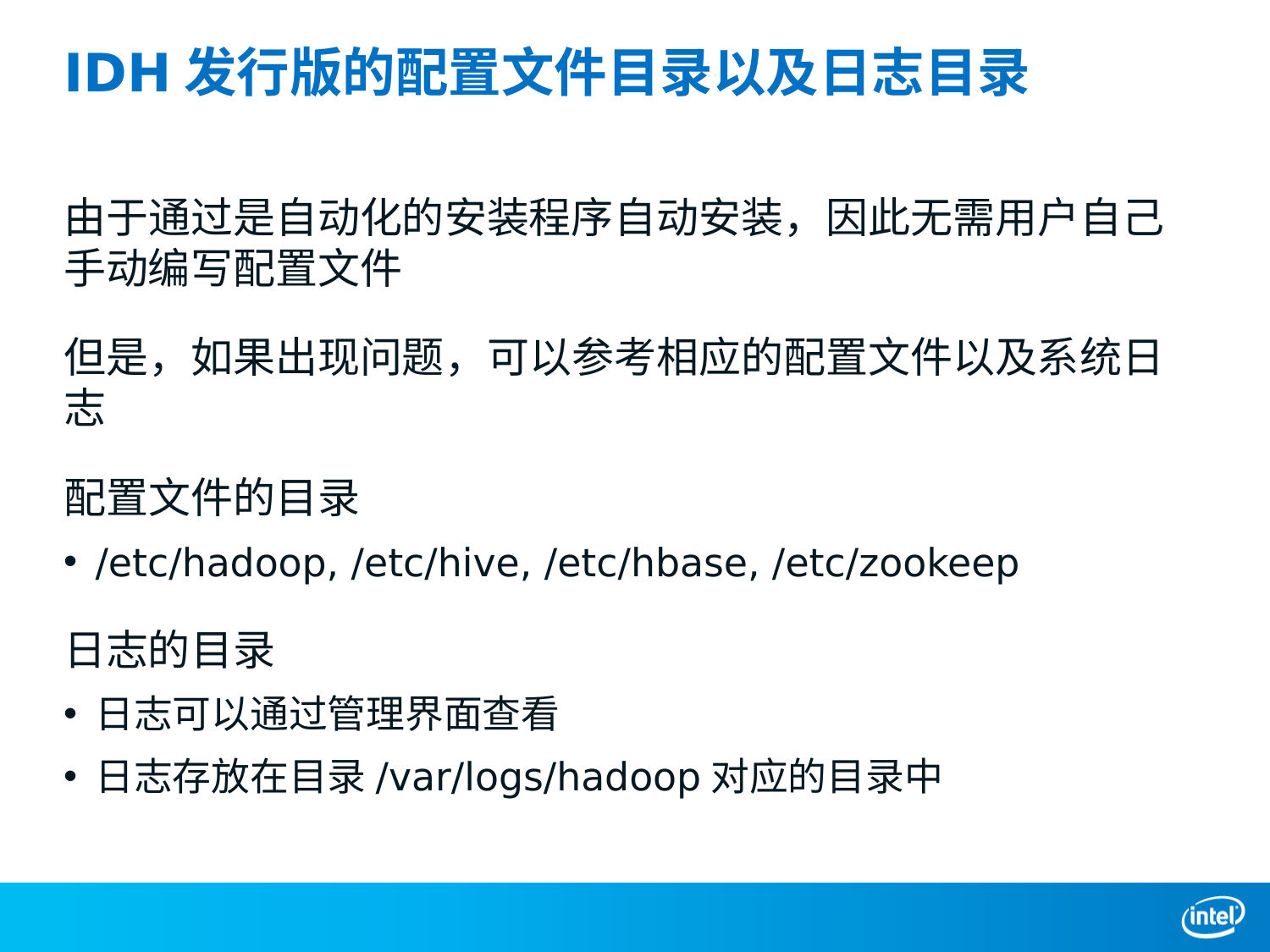

# IDH发行版的配置文件目录以及日志目录
由于通过是自动化的安装程序自动安装，因此无需用户自己手动编写配置文件
但是，如果出现问题，可以参考相应的配置文件以及系统日志
配置文件的目录
/etc/hadoop, /etc/hive, /etc/hbase, /etc/zookeep
日志的目录
日志可以通过管理界面查看
日志存放在目录/var/logs/hadoop对应的目录中